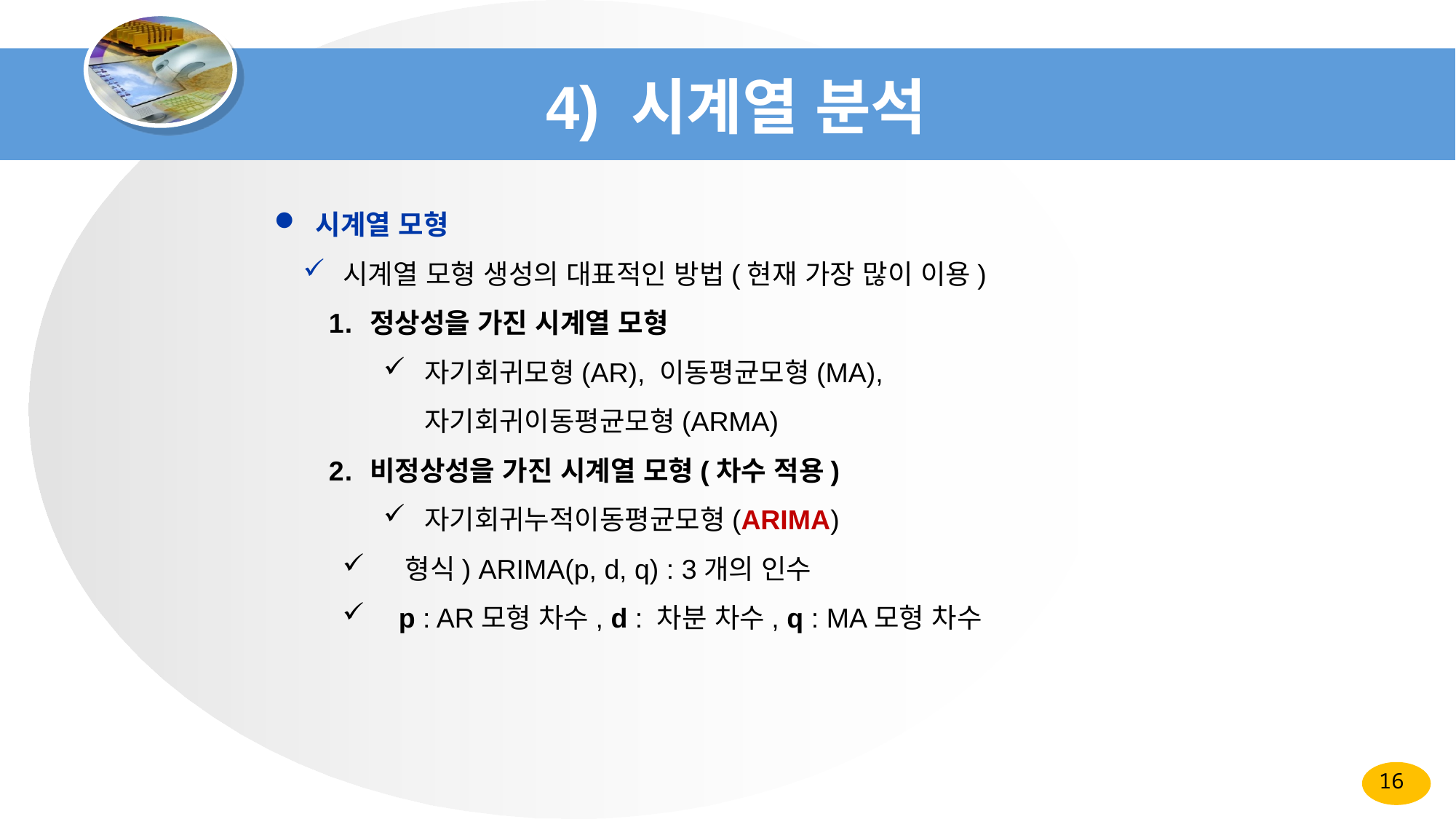

# 4) 시계열 분석
 시계열 모형
 시계열 모형 생성의 대표적인 방법(현재 가장 많이 이용)
정상성을 가진 시계열 모형
자기회귀모형(AR), 이동평균모형(MA),
자기회귀이동평균모형(ARMA)
비정상성을 가진 시계열 모형(차수 적용)
자기회귀누적이동평균모형(ARIMA)
  형식) ARIMA(p, d, q) : 3개의 인수
  p : AR모형 차수, d : 차분 차수, q : MA모형 차수
16